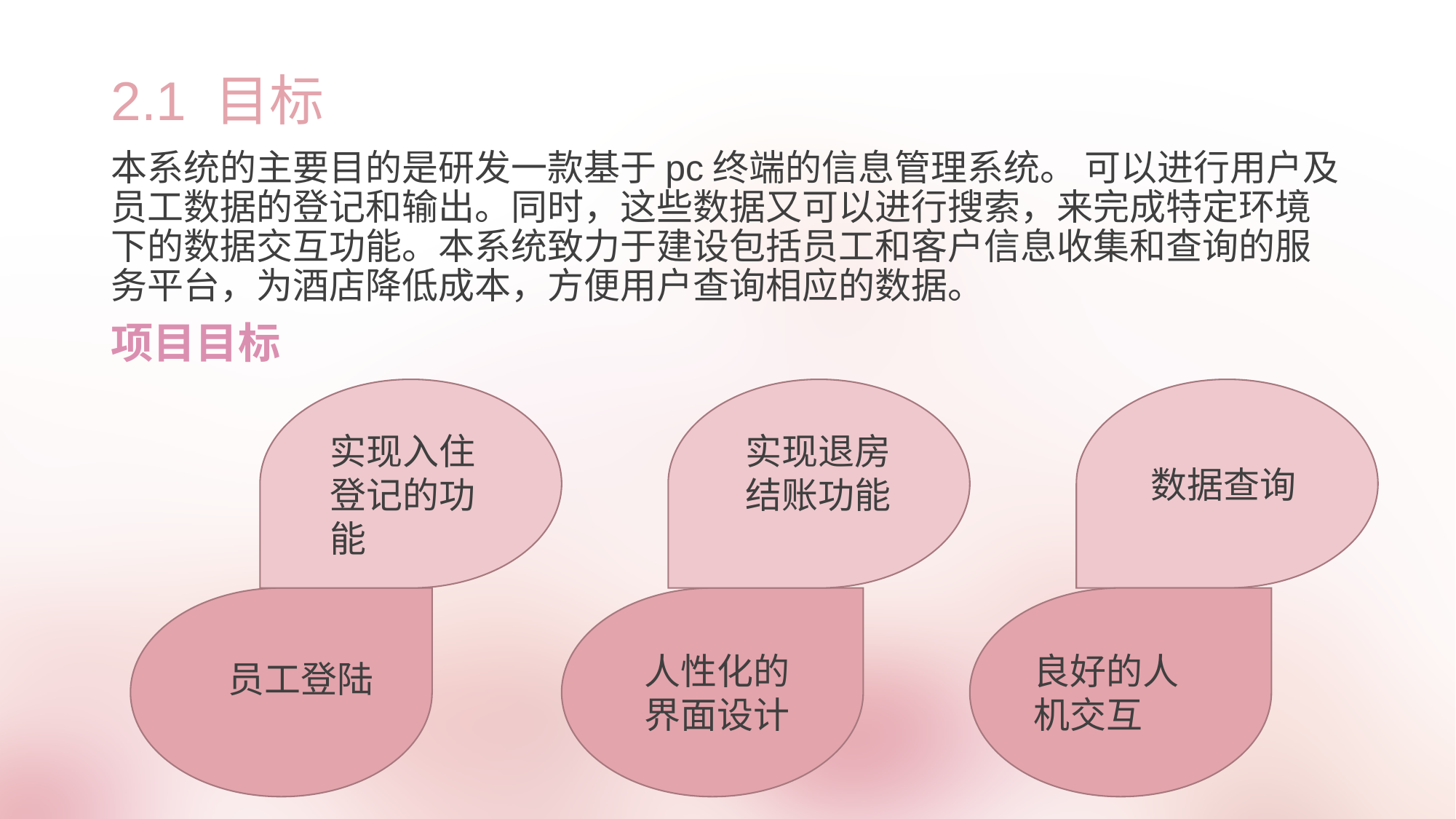

# 2.1 目标
本系统的主要目的是研发一款基于pc终端的信息管理系统。 可以进行用户及员工数据的登记和输出。同时，这些数据又可以进行搜索，来完成特定环境下的数据交互功能。本系统致力于建设包括员工和客户信息收集和查询的服务平台，为酒店降低成本，方便用户查询相应的数据。
项目目标

实现入住登记的功能
实现退房结账功能
数据查询

人性化的界面设计
良好的人机交互
员工登陆